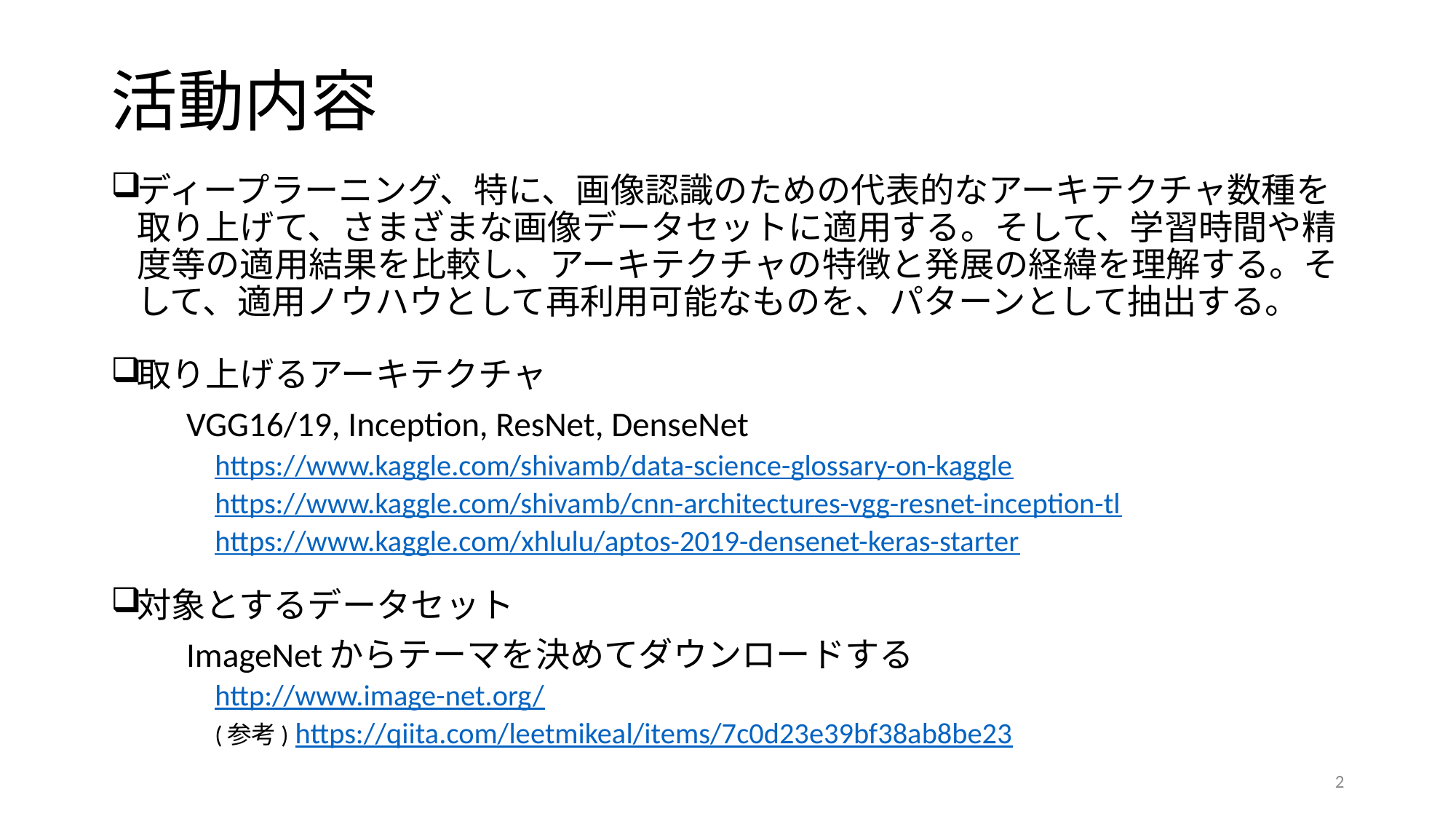

# 活動内容
ディープラーニング、特に、画像認識のための代表的なアーキテクチャ数種を取り上げて、さまざまな画像データセットに適用する。そして、学習時間や精度等の適用結果を比較し、アーキテクチャの特徴と発展の経緯を理解する。そして、適用ノウハウとして再利用可能なものを、パターンとして抽出する。

取り上げるアーキテクチャ
　　VGG16/19, Inception, ResNet, DenseNet
https://www.kaggle.com/shivamb/data-science-glossary-on-kaggle
https://www.kaggle.com/shivamb/cnn-architectures-vgg-resnet-inception-tl
https://www.kaggle.com/xhlulu/aptos-2019-densenet-keras-starter

対象とするデータセット
　　ImageNetからテーマを決めてダウンロードする
http://www.image-net.org/
(参考) https://qiita.com/leetmikeal/items/7c0d23e39bf38ab8be23
2